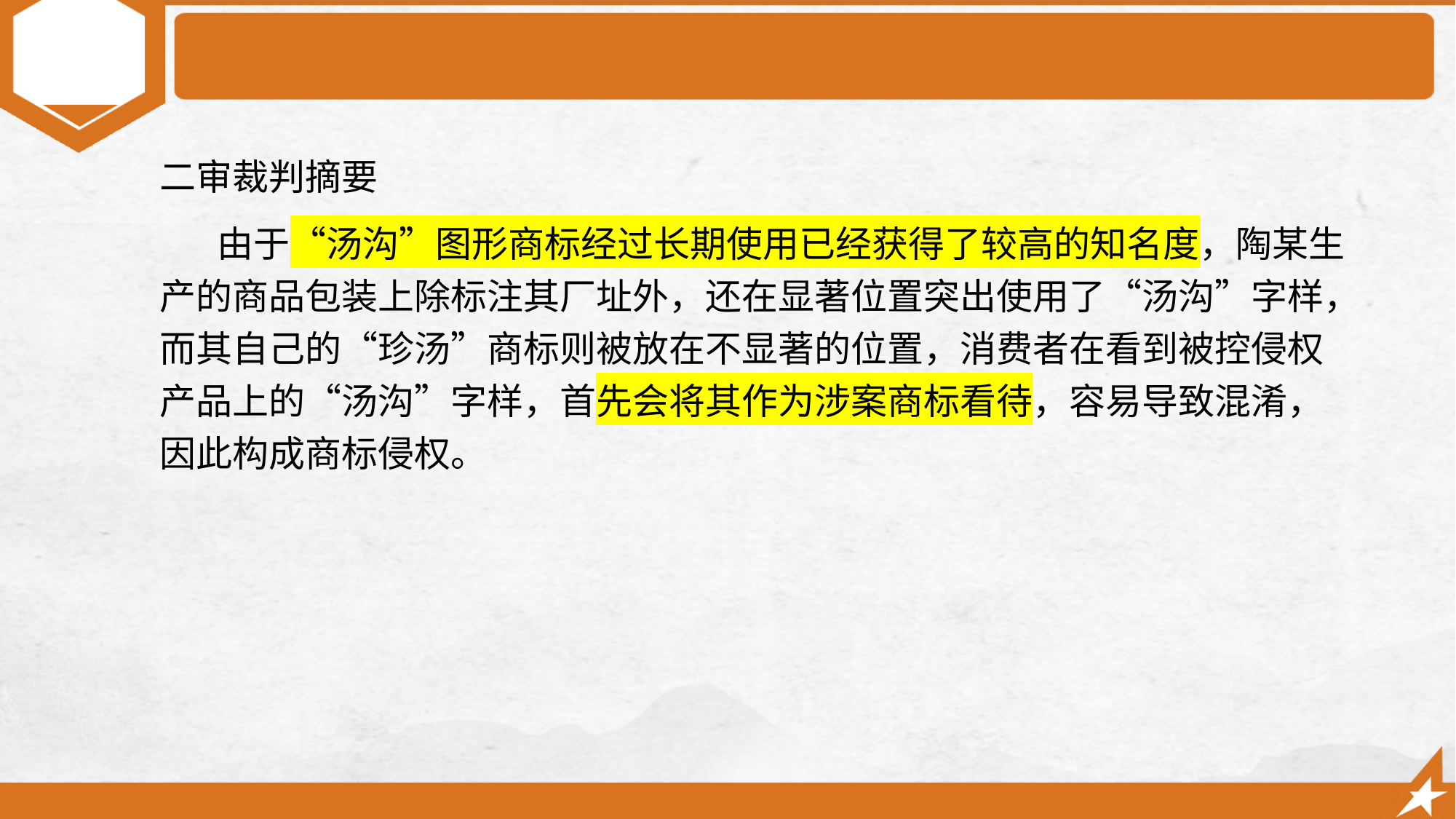

二审裁判摘要
      由于“汤沟”图形商标经过长期使用已经获得了较高的知名度，陶某生产的商品包装上除标注其厂址外，还在显著位置突出使用了“汤沟”字样，而其自己的“珍汤”商标则被放在不显著的位置，消费者在看到被控侵权产品上的“汤沟”字样，首先会将其作为涉案商标看待，容易导致混淆，因此构成商标侵权。